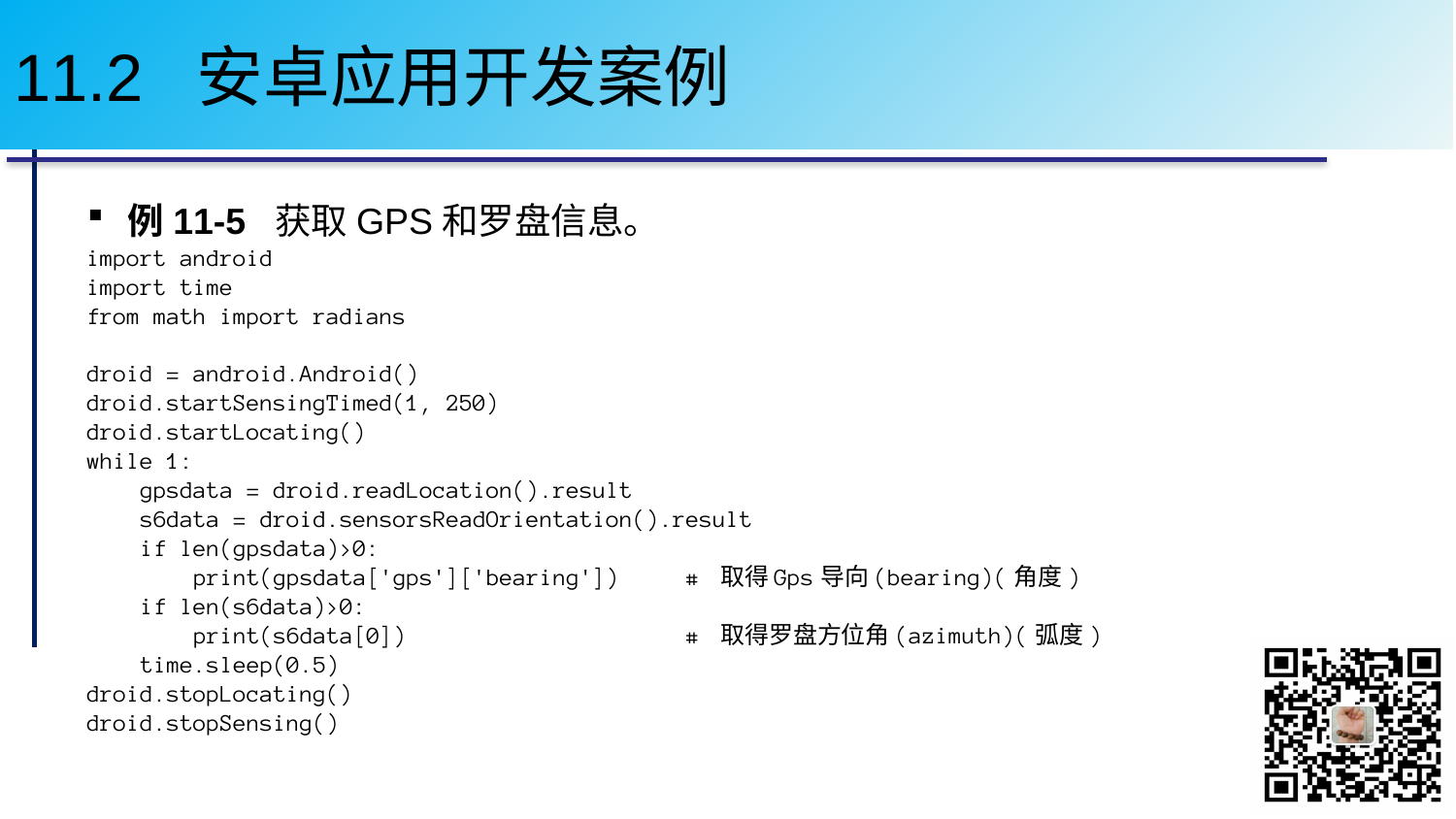

# 11.2  安卓应用开发案例
例11-5  获取GPS和罗盘信息。
import android
import time
from math import radians

droid = android.Android()
droid.startSensingTimed(1, 250)
droid.startLocating()
while 1:
    gpsdata = droid.readLocation().result
    s6data = droid.sensorsReadOrientation().result
    if len(gpsdata)>0:
        print(gpsdata['gps']['bearing'])     # 取得Gps导向(bearing)(角度)
    if len(s6data)>0:
        print(s6data[0])                     # 取得罗盘方位角(azimuth)(弧度)
    time.sleep(0.5)
droid.stopLocating()
droid.stopSensing()